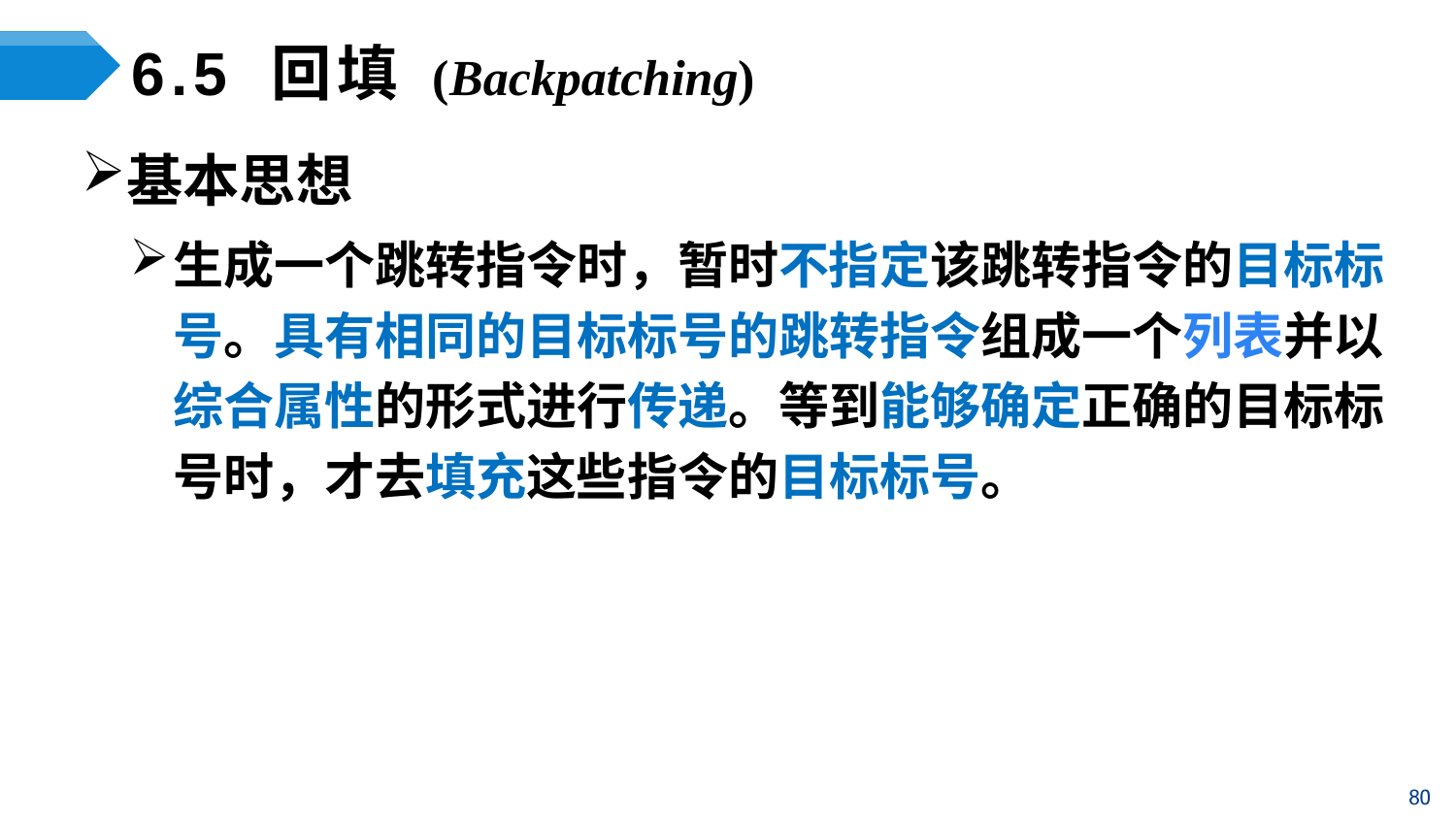

# 6.5 回填 (Backpatching)
基本思想
生成一个跳转指令时，暂时不指定该跳转指令的目标标号。具有相同的目标标号的跳转指令组成一个列表并以综合属性的形式进行传递。等到能够确定正确的目标标号时，才去填充这些指令的目标标号。
80